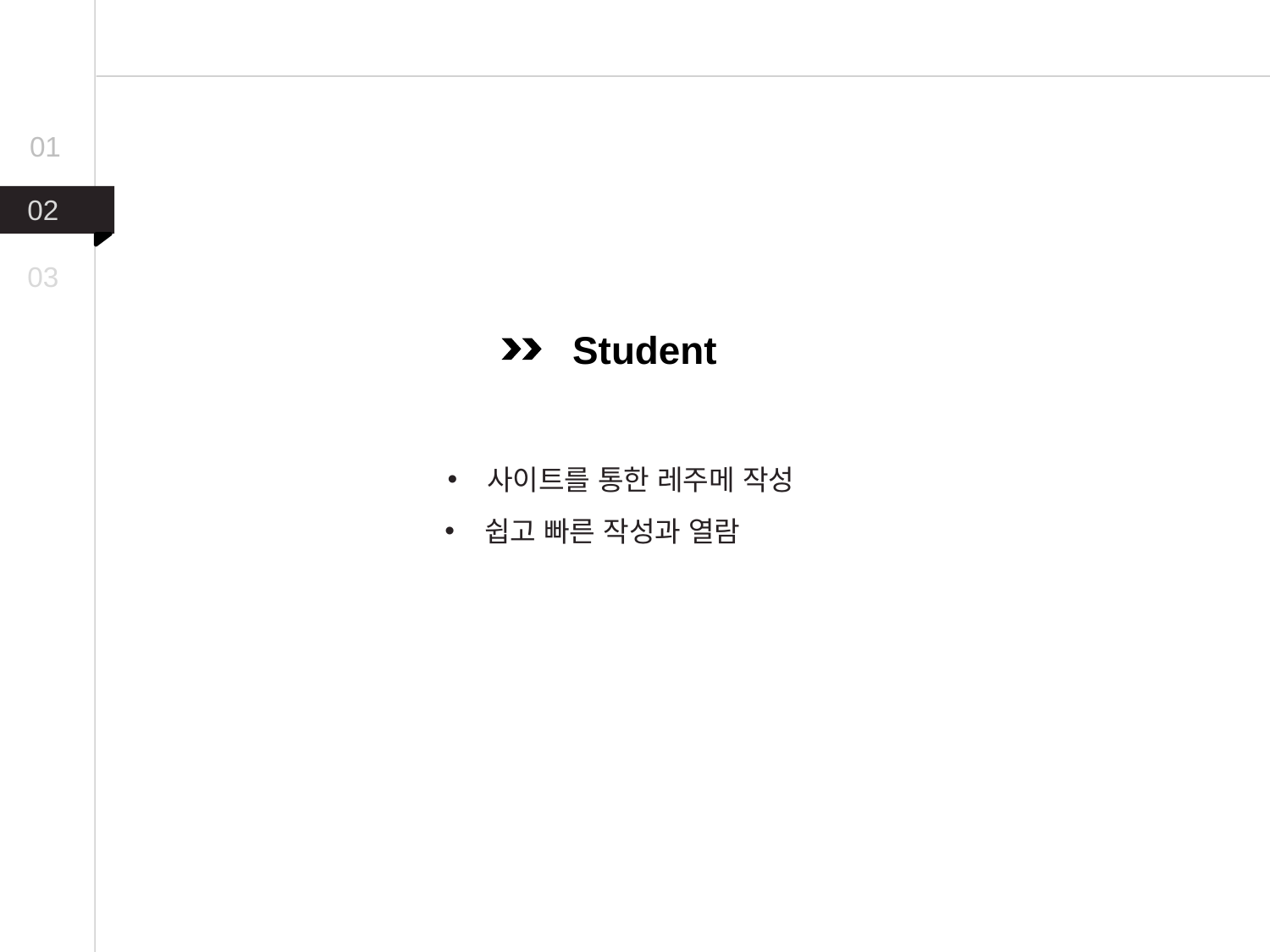

01

02

03
Student

사이트를 통한 레주메 작성
쉽고 빠른 작성과 열람